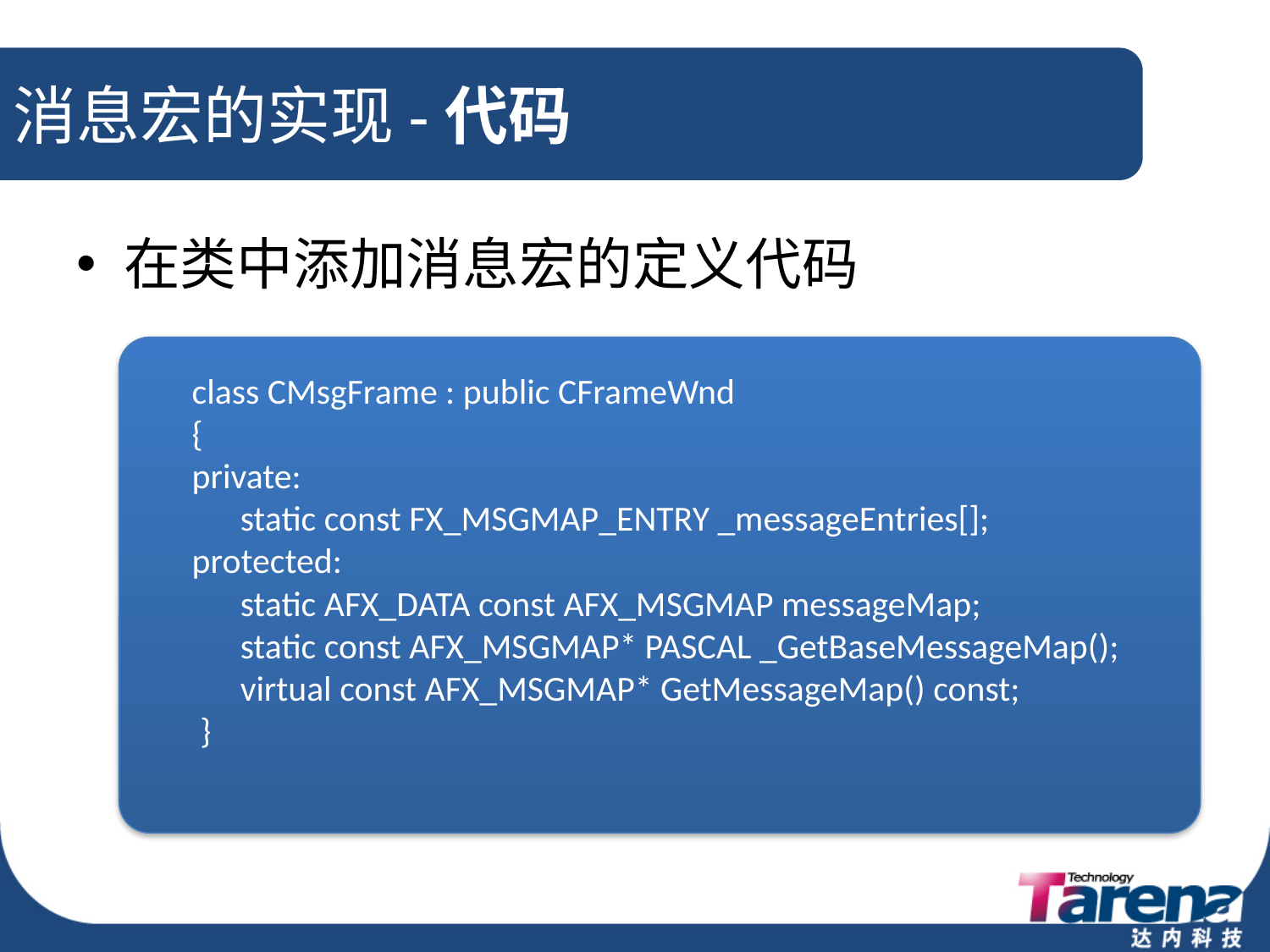

# 消息宏的实现-代码
在类中添加消息宏的定义代码
class CMsgFrame : public CFrameWnd
{
private:
      static const FX_MSGMAP_ENTRY _messageEntries[];
protected:
      static AFX_DATA const AFX_MSGMAP messageMap;
      static const AFX_MSGMAP* PASCAL _GetBaseMessageMap();
      virtual const AFX_MSGMAP* GetMessageMap() const;
 }